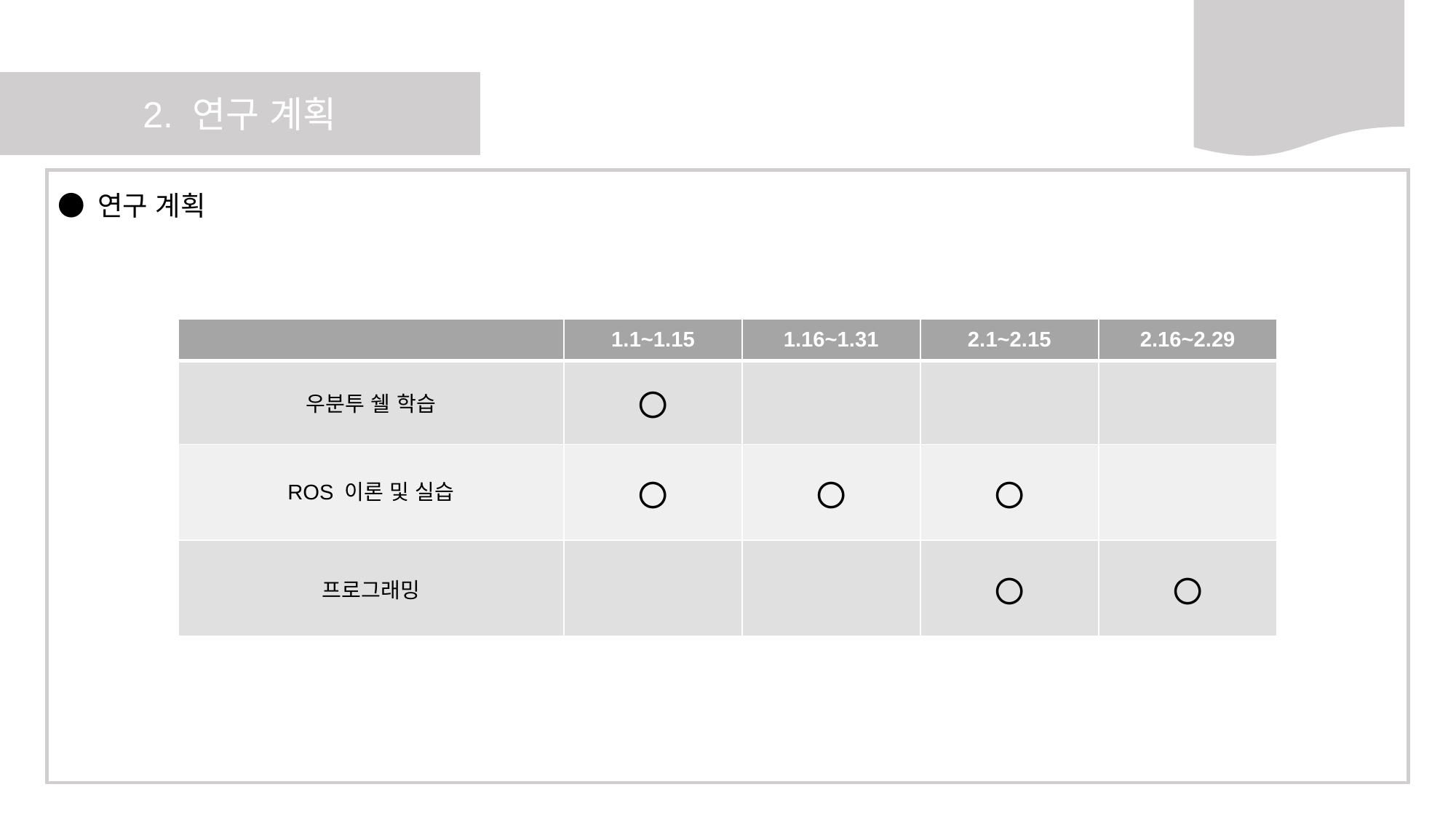

2. 연구 계획

● 연구 계획
|  | 1.1~1.15 | 1.16~1.31 | 2.1~2.15 | 2.16~2.29 |
| --- | --- | --- | --- | --- |
| 우분투 쉘 학습 | ○ |  |  |  |
| ROS 이론 및 실습 | ○ | ○ | ○ |  |
| 프로그래밍 |  |  | ○ | ○ |